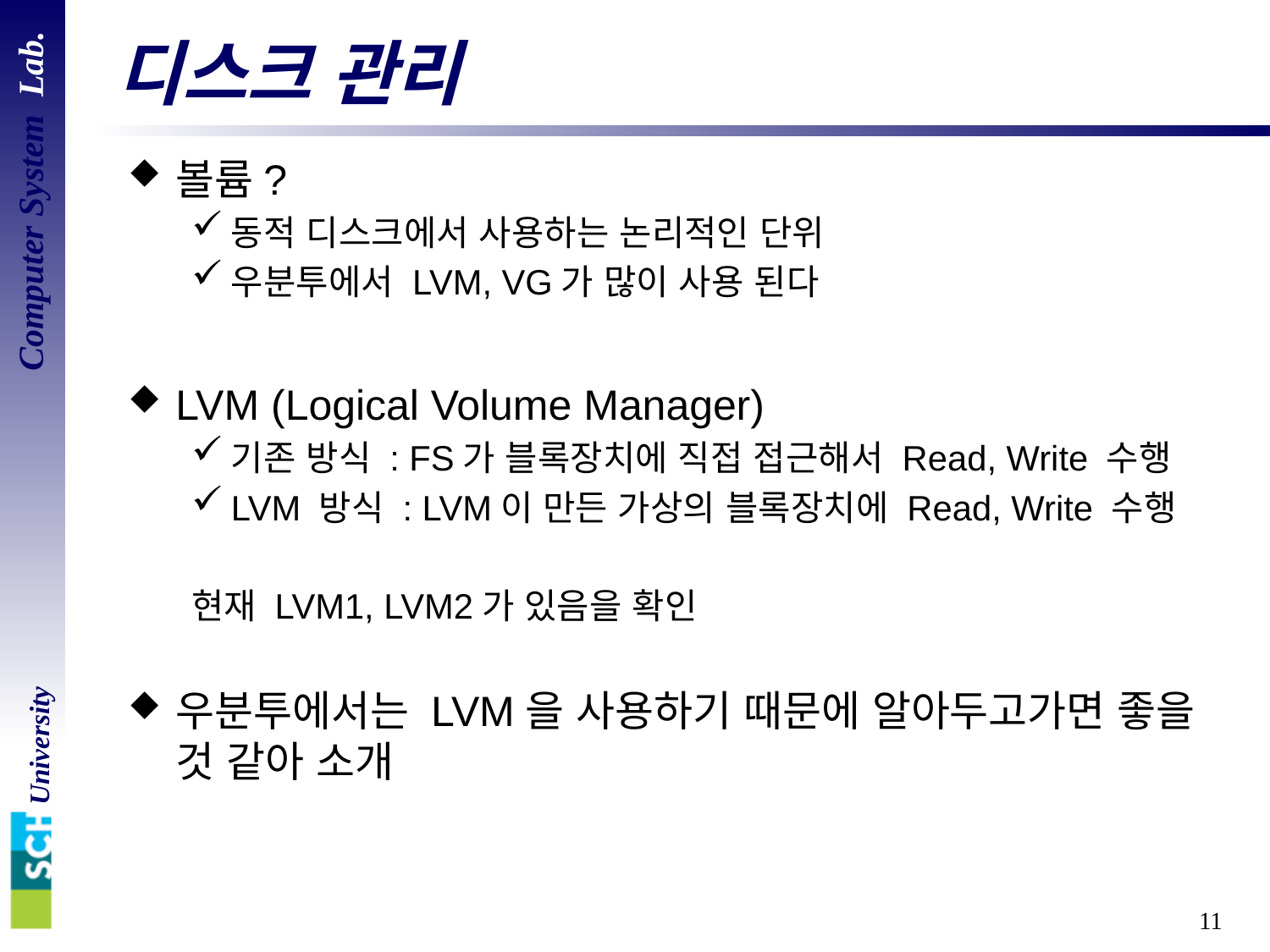

# 디스크 관리
볼륨?
동적 디스크에서 사용하는 논리적인 단위
우분투에서 LVM, VG가 많이 사용 된다

LVM (Logical Volume Manager)
기존 방식 : FS가 블록장치에 직접 접근해서 Read, Write 수행
LVM 방식 : LVM이 만든 가상의 블록장치에 Read, Write 수행

현재 LVM1, LVM2가 있음을 확인

우분투에서는 LVM을 사용하기 때문에 알아두고가면 좋을 것 같아 소개